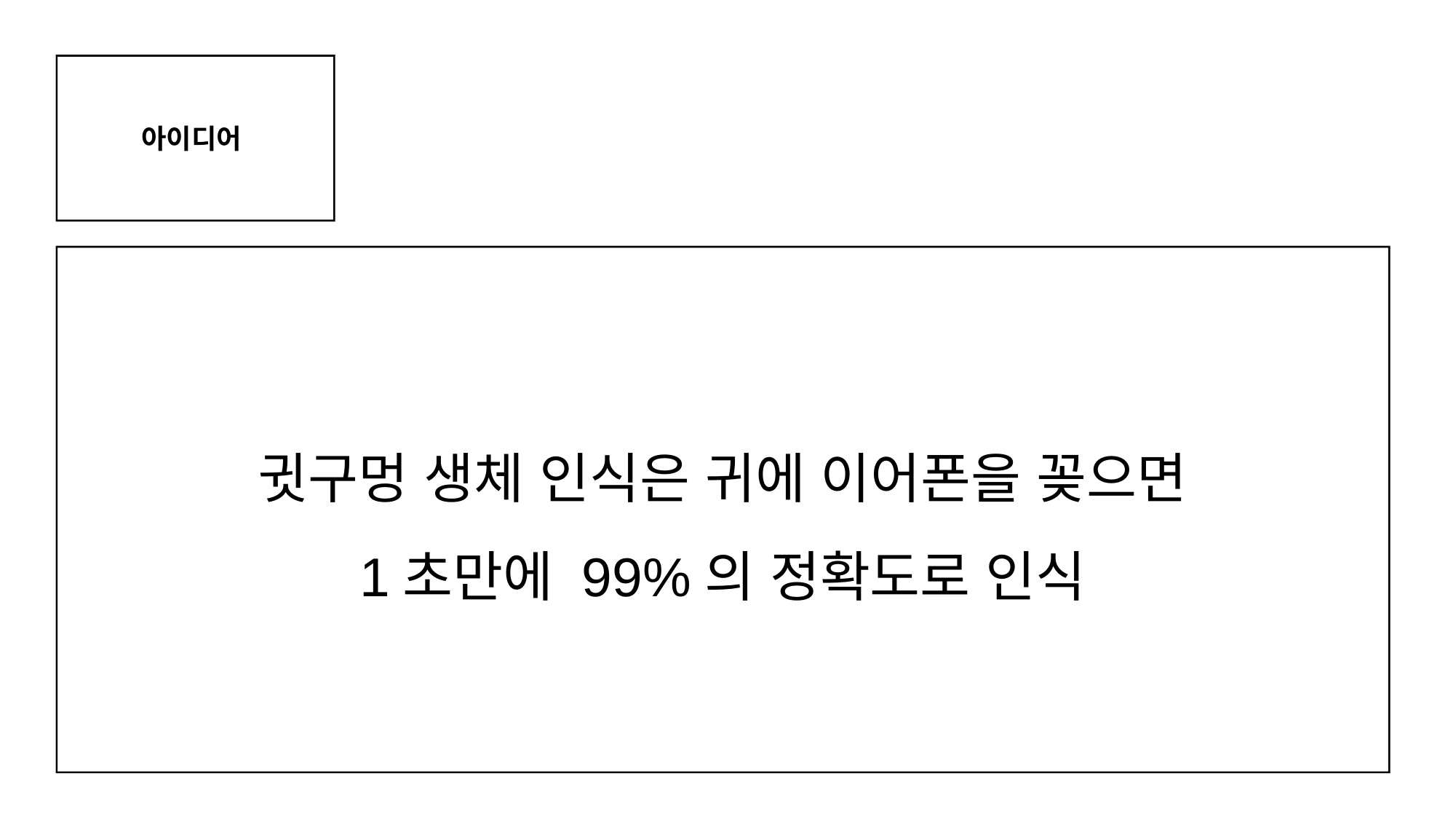

아이디어
귓구멍 생체 인식은 귀에 이어폰을 꽂으면
1초만에 99%의 정확도로 인식